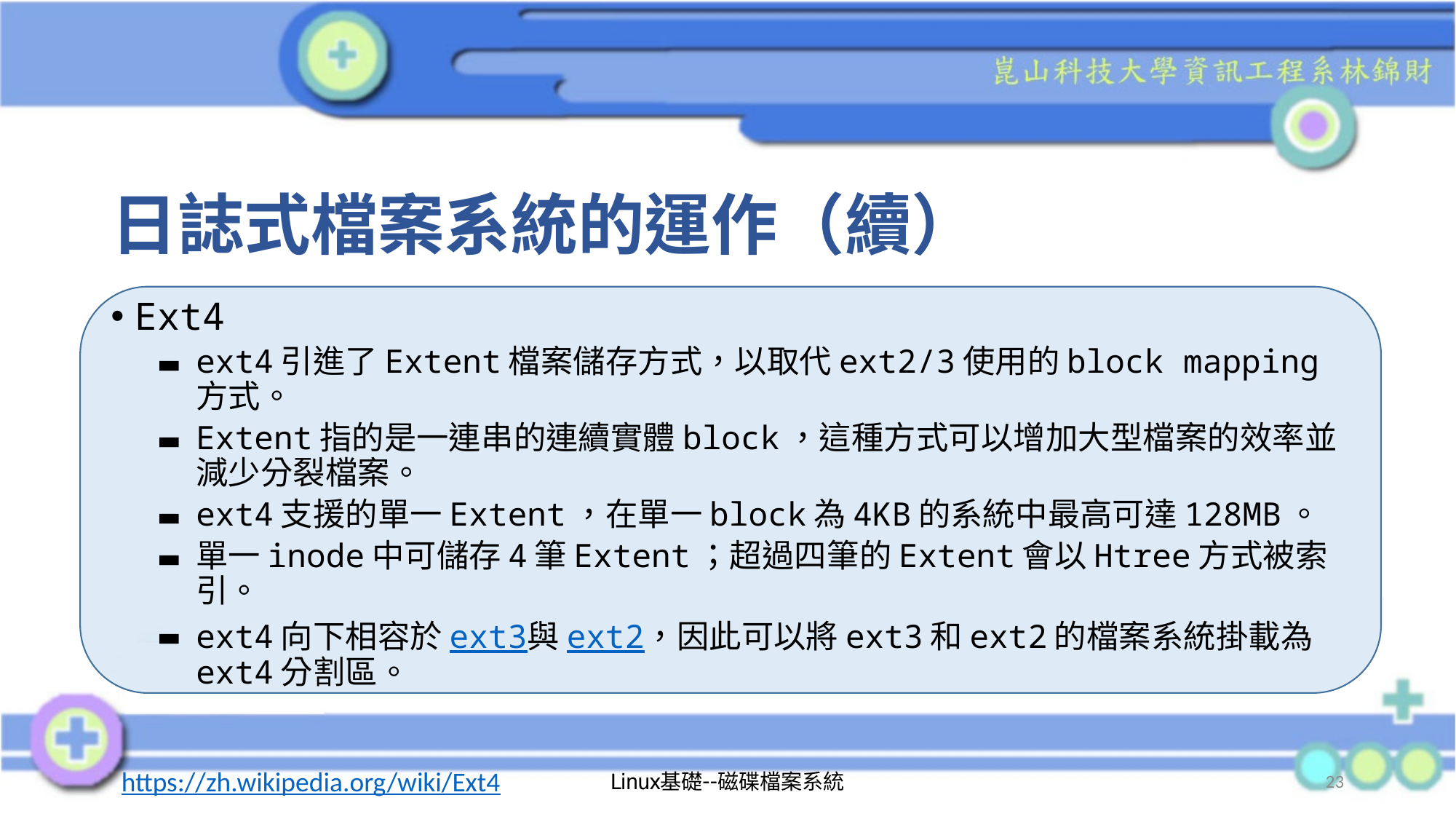

# 日誌式檔案系統的運作（續）

Ext4
ext4引進了Extent檔案儲存方式，以取代ext2/3使用的block mapping方式。
Extent指的是一連串的連續實體block，這種方式可以增加大型檔案的效率並減少分裂檔案。
ext4支援的單一Extent，在單一block為4KB的系統中最高可達128MB。
單一inode中可儲存4筆Extent；超過四筆的Extent會以Htree方式被索引。
ext4向下相容於ext3與ext2，因此可以將ext3和ext2的檔案系統掛載為ext4分割區。
https://zh.wikipedia.org/wiki/Ext4
Linux基礎--磁碟檔案系統
23